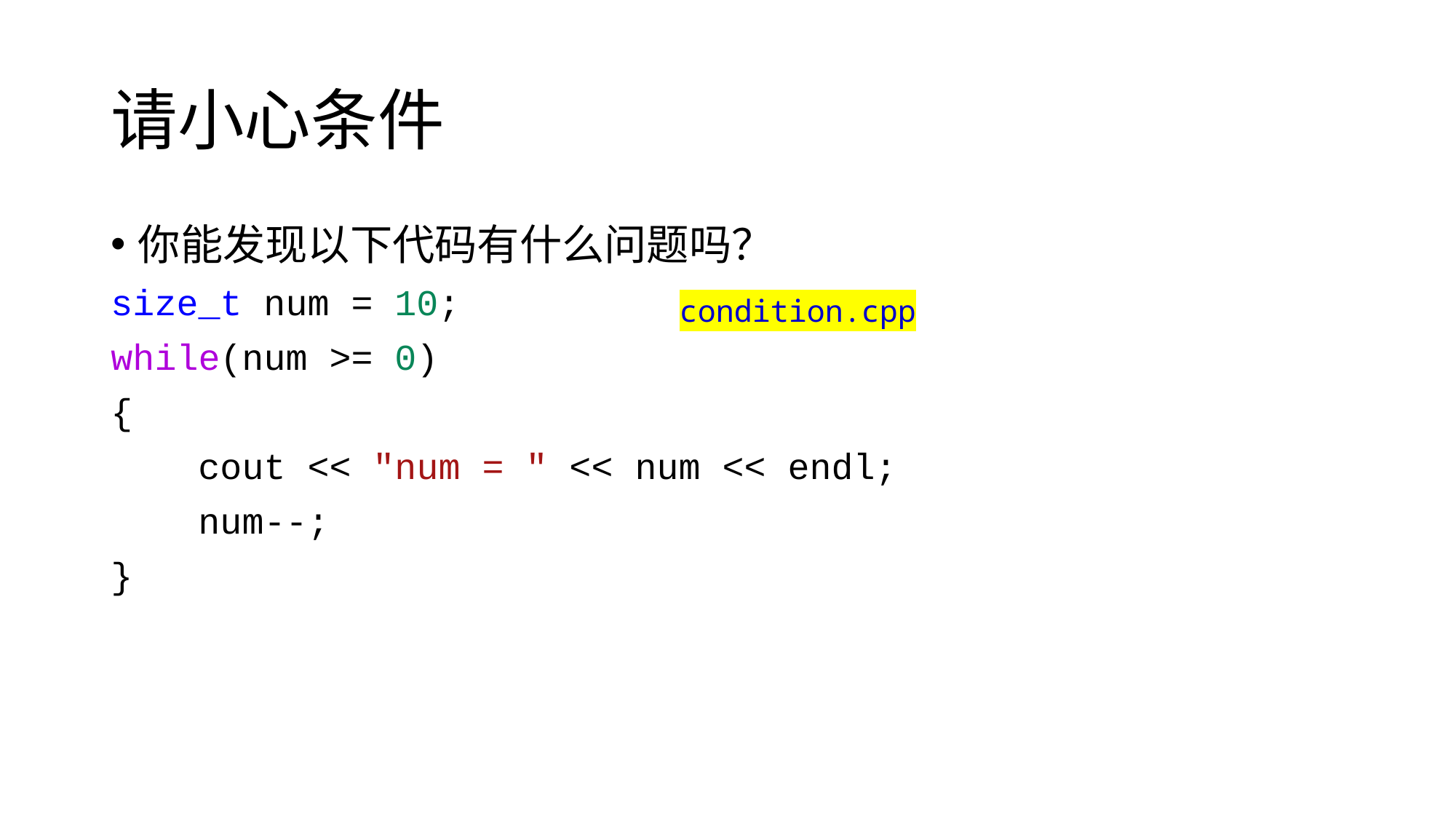

# 请小心条件
你能发现以下代码有什么问题吗？
size_t num = 10;
while(num >= 0)
{
    cout << "num = " << num << endl;
    num--;
}

condition.cpp